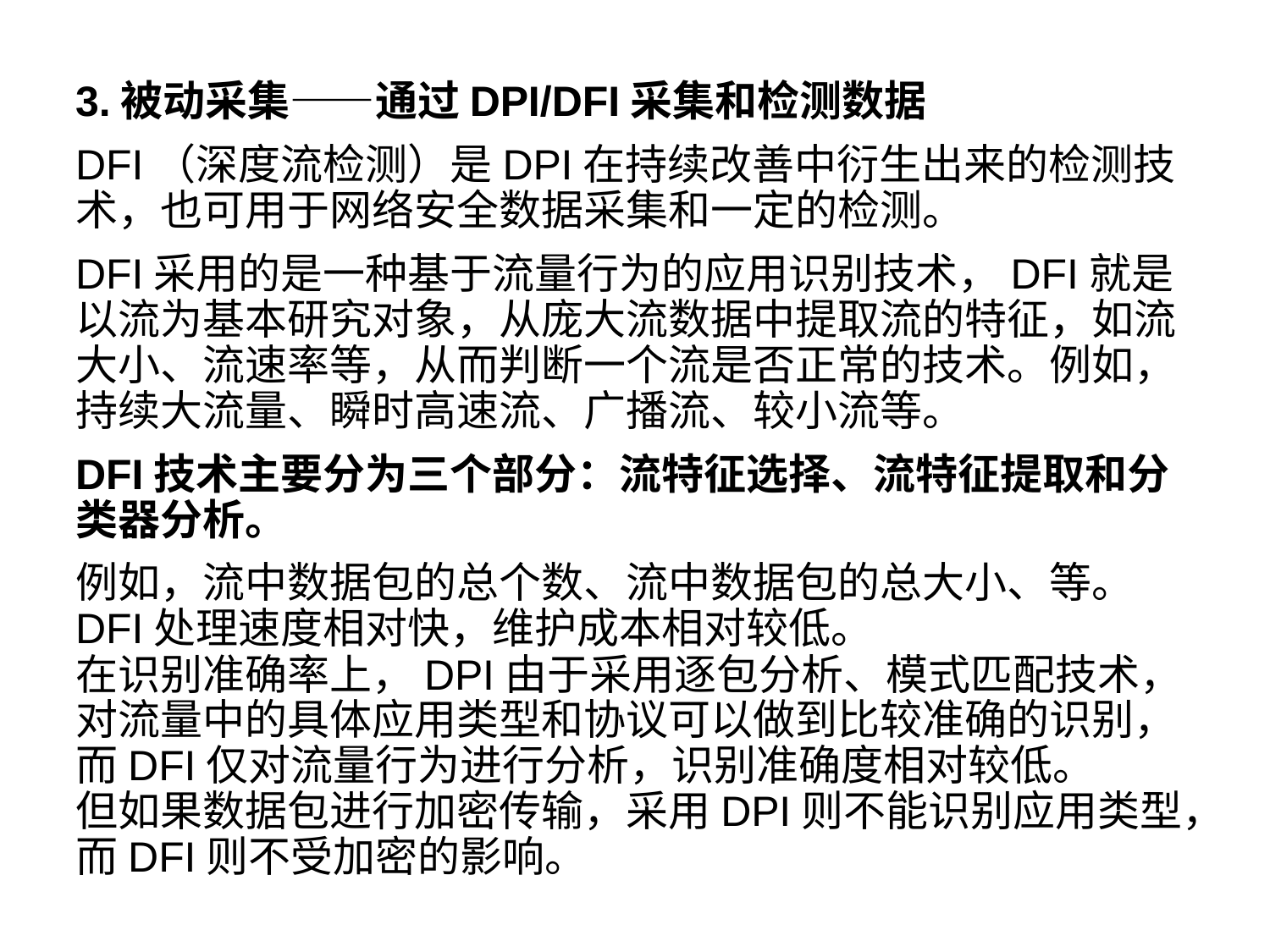

3.被动采集——通过DPI/DFI采集和检测数据
DFI（深度流检测）是DPI在持续改善中衍生出来的检测技术，也可用于网络安全数据采集和一定的检测。
DFI采用的是一种基于流量行为的应用识别技术，DFI就是以流为基本研究对象，从庞大流数据中提取流的特征，如流大小、流速率等，从而判断一个流是否正常的技术。例如，持续大流量、瞬时高速流、广播流、较小流等。
DFI技术主要分为三个部分：流特征选择、流特征提取和分类器分析。
例如，流中数据包的总个数、流中数据包的总大小、等。
DFI处理速度相对快，维护成本相对较低。
在识别准确率上，DPI由于采用逐包分析、模式匹配技术，对流量中的具体应用类型和协议可以做到比较准确的识别，而DFI仅对流量行为进行分析，识别准确度相对较低。
但如果数据包进行加密传输，采用DPI则不能识别应用类型，而DFI则不受加密的影响。